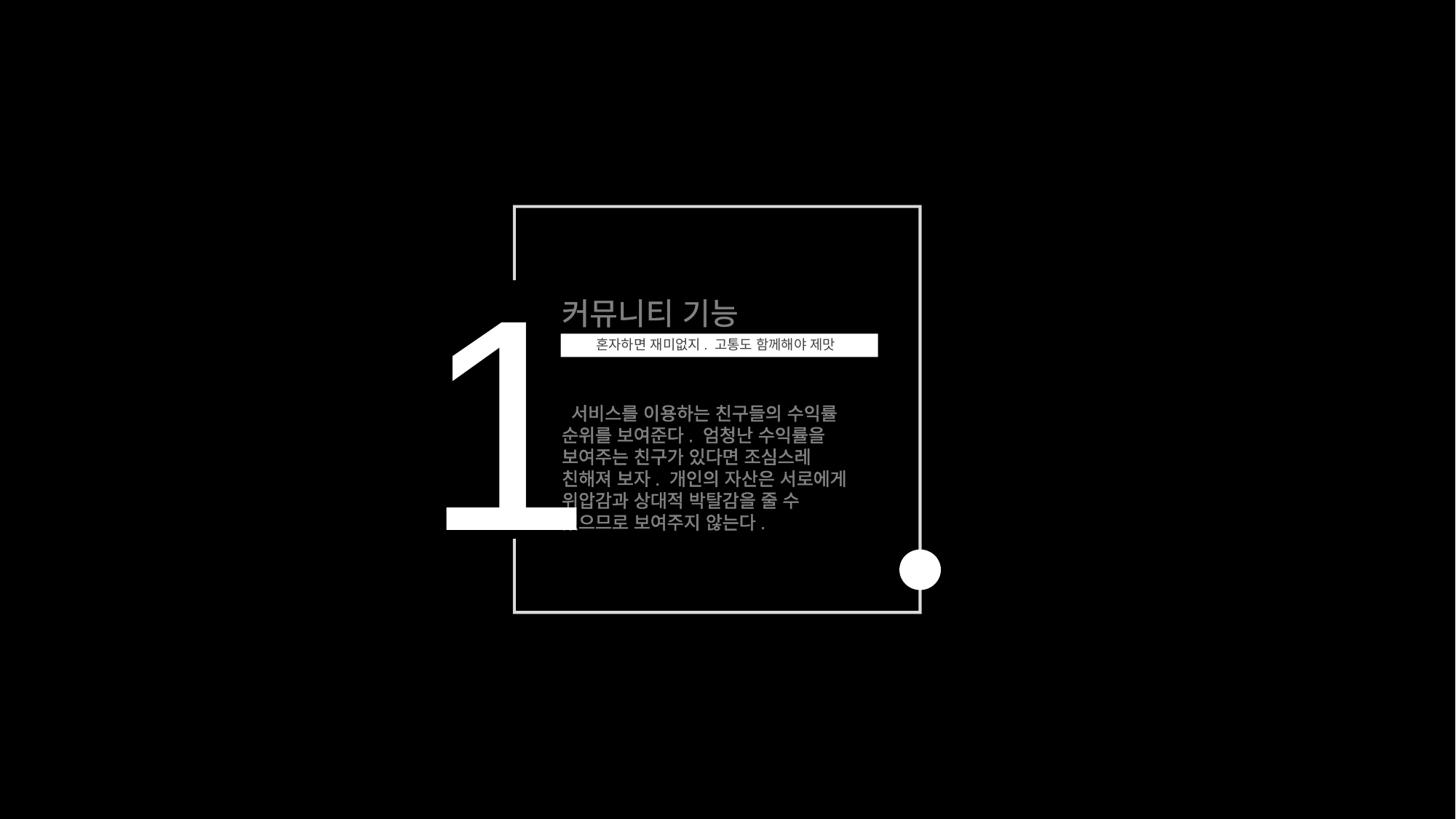

1

커뮤니티 기능
혼자하면 재미없지. 고통도 함께해야 제맛

 서비스를 이용하는 친구들의 수익률 순위를 보여준다. 엄청난 수익률을 보여주는 친구가 있다면 조심스레 친해져 보자. 개인의 자산은 서로에게 위압감과 상대적 박탈감을 줄 수 있으므로 보여주지 않는다.